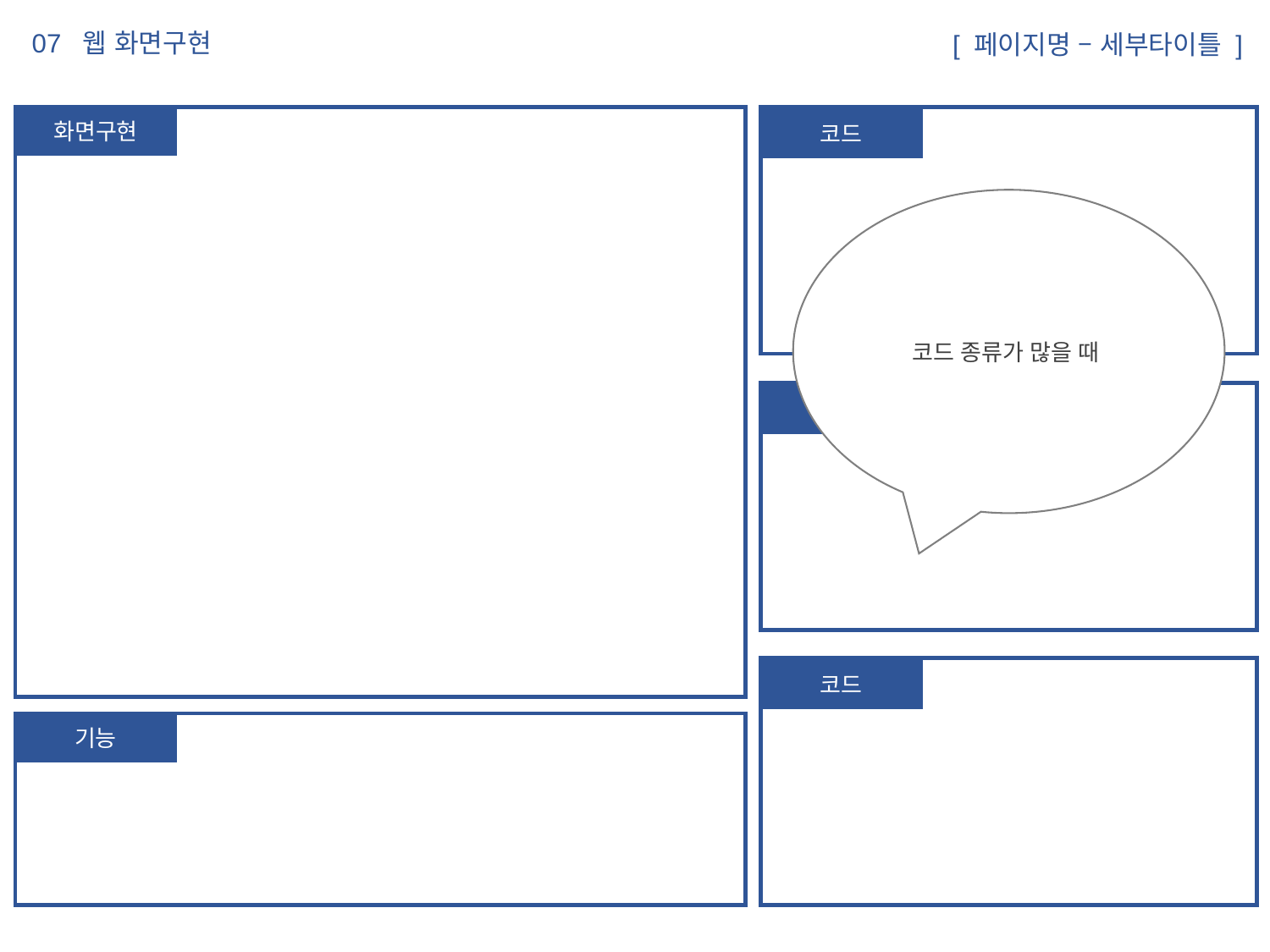

07  웹 화면구현
 [ 페이지명 – 세부타이틀 ]

화면구현
코드
코드 종류가 많을 때

코드

코드
기능